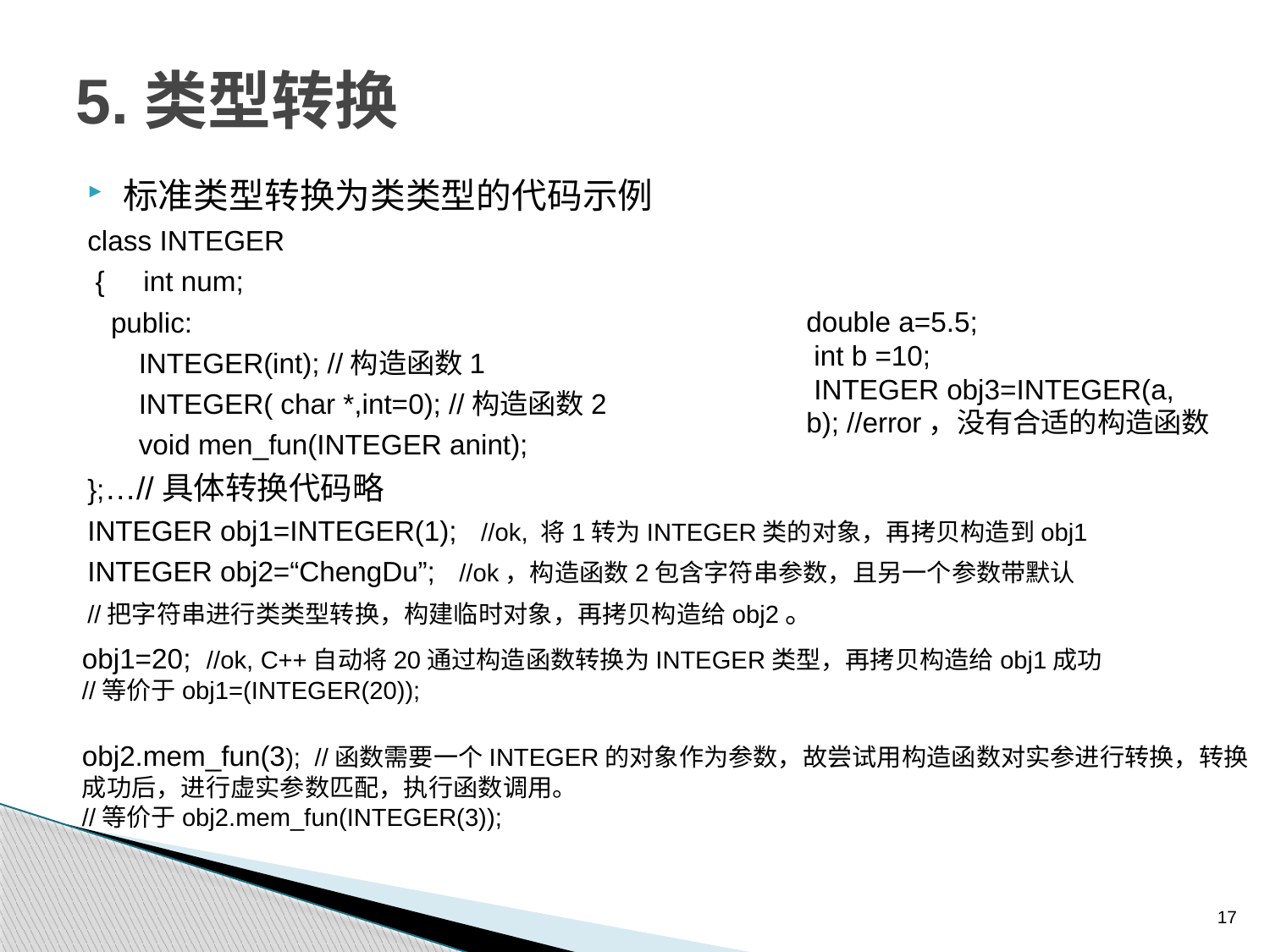

# 5.类型转换
标准类型转换为类类型的代码示例
class INTEGER
 {     int num;
   public:
	  INTEGER(int); //构造函数1
	  INTEGER( char *,int=0); //构造函数2
	  void men_fun(INTEGER anint);
};…//具体转换代码略
INTEGER obj1=INTEGER(1);   //ok, 将1转为INTEGER类的对象，再拷贝构造到obj1
INTEGER obj2=“ChengDu”;   //ok，构造函数2包含字符串参数，且另一个参数带默认
//把字符串进行类类型转换，构建临时对象，再拷贝构造给obj2。

double a=5.5;
 int b =10;
 INTEGER obj3=INTEGER(a, b); //error，没有合适的构造函数
obj1=20;  //ok, C++自动将20通过构造函数转换为INTEGER类型，再拷贝构造给obj1成功
//等价于obj1=(INTEGER(20));

obj2.mem_fun(3);  //函数需要一个INTEGER的对象作为参数，故尝试用构造函数对实参进行转换，转换成功后，进行虚实参数匹配，执行函数调用。
//等价于obj2.mem_fun(INTEGER(3));
17